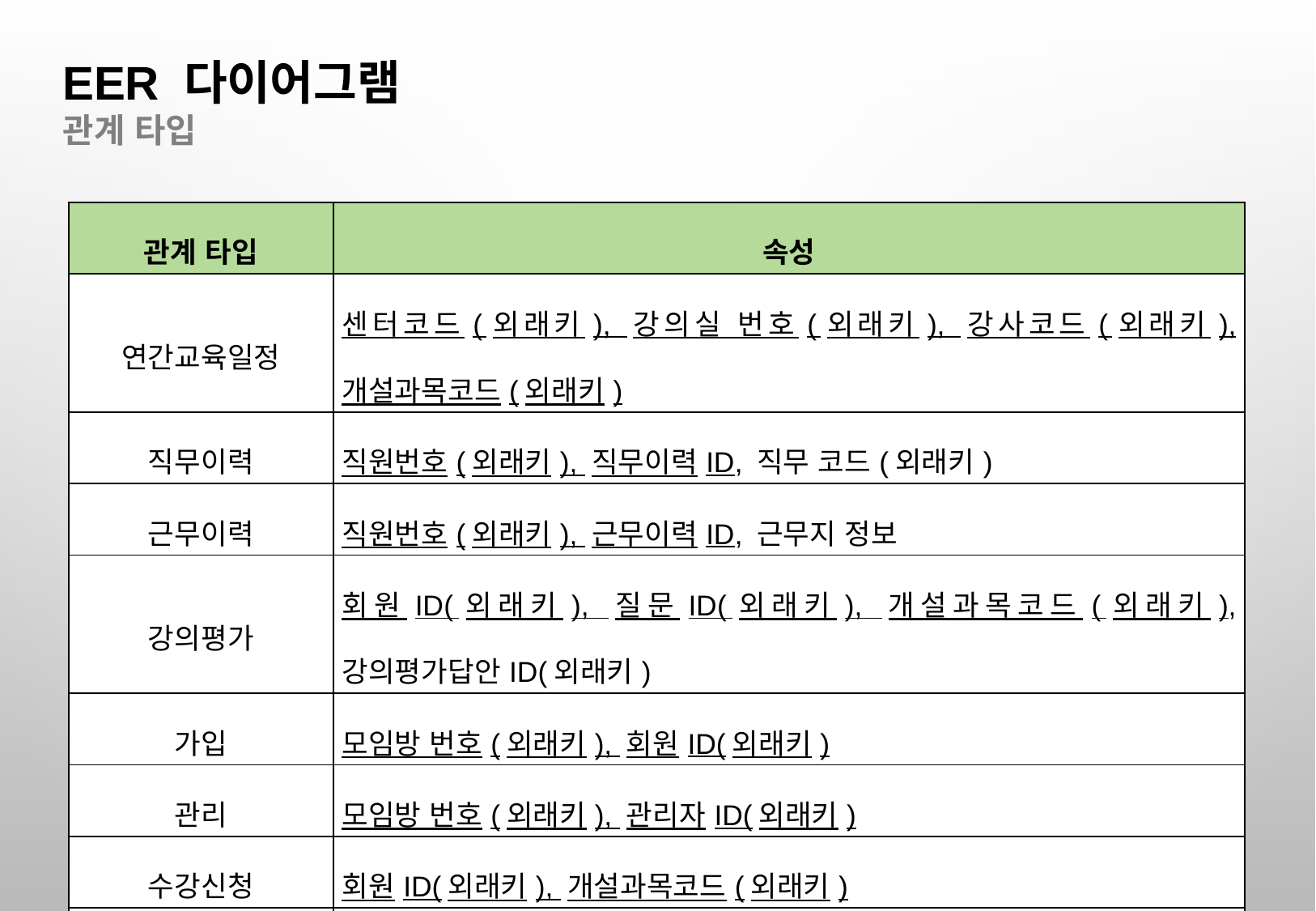

EER 다이어그램
관계 타입
| 관계 타입 | 속성 |
| --- | --- |
| 연간교육일정 | 센터코드(외래키), 강의실 번호(외래키), 강사코드(외래키), 개설과목코드(외래키) |
| 직무이력 | 직원번호(외래키), 직무이력ID, 직무 코드(외래키) |
| 근무이력 | 직원번호(외래키), 근무이력ID, 근무지 정보 |
| 강의평가 | 회원ID(외래키), 질문ID(외래키), 개설과목코드(외래키), 강의평가답안ID(외래키) |
| 가입 | 모임방 번호(외래키), 회원ID(외래키) |
| 관리 | 모임방 번호(외래키), 관리자ID(외래키) |
| 수강신청 | 회원ID(외래키), 개설과목코드(외래키) |
| 게시글 작성 | 회원ID(외래키), 게시판 번호(외래키), 일시 |
| 댓글 작성 | 회원ID(외래키), 게시글 번호(외래키), 일시 |